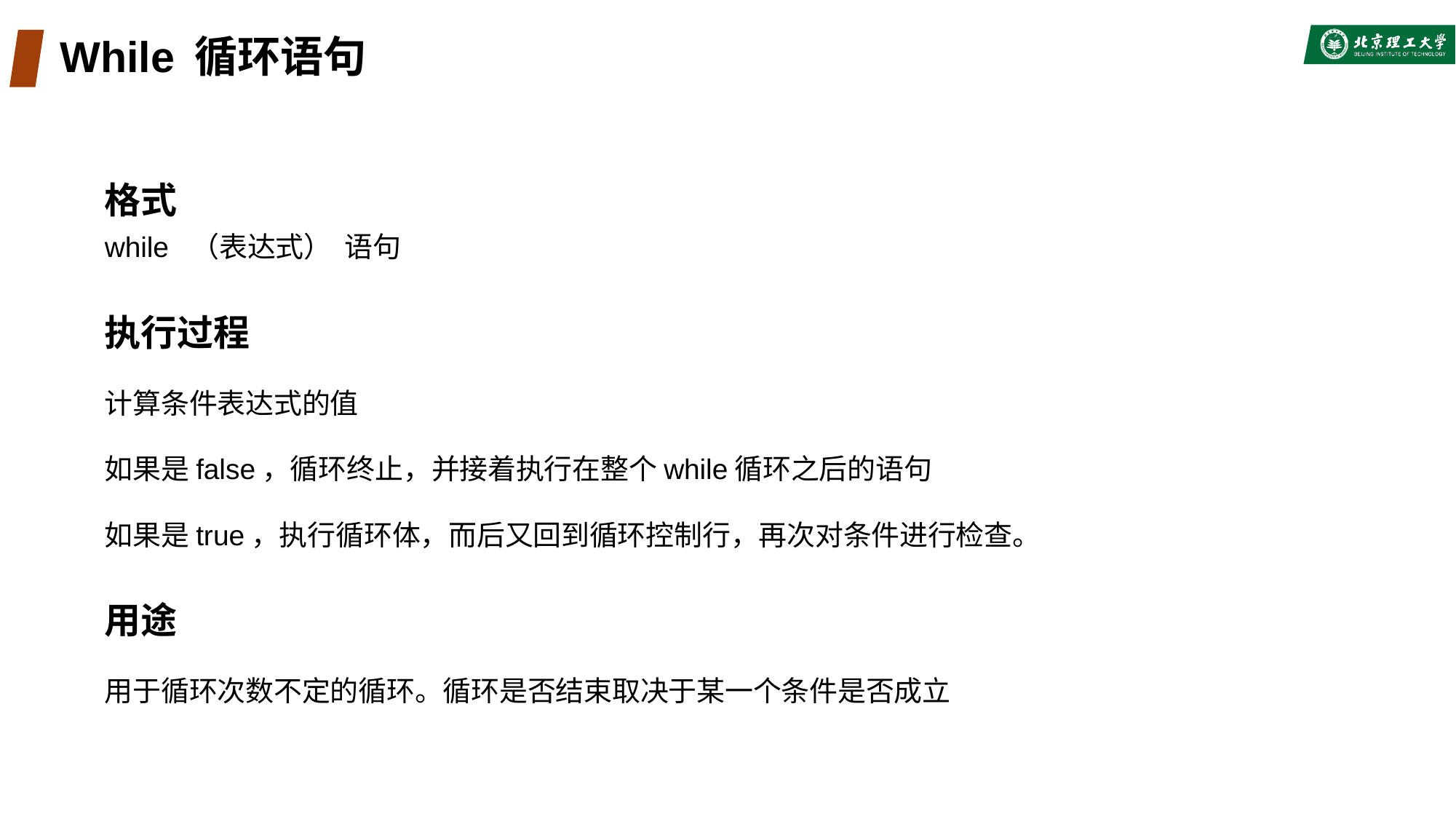

# While 循环语句
格式
while  （表达式）  语句
执行过程
计算条件表达式的值
如果是false，循环终止，并接着执行在整个while循环之后的语句
如果是true，执行循环体，而后又回到循环控制行，再次对条件进行检查。
用途
用于循环次数不定的循环。循环是否结束取决于某一个条件是否成立